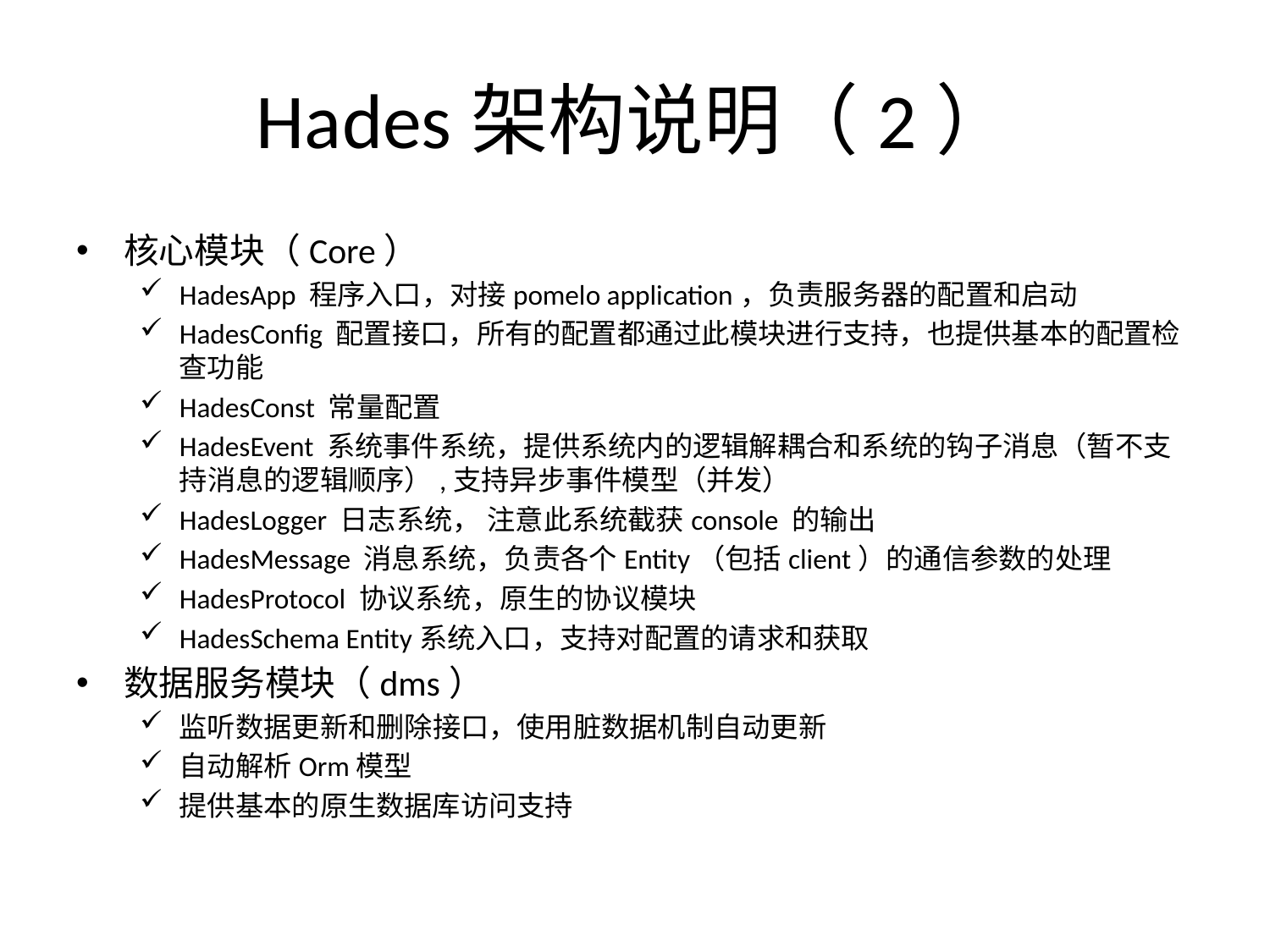

# Hades架构说明（2）
核心模块（Core）
HadesApp 程序入口，对接pomelo application，负责服务器的配置和启动
HadesConfig 配置接口，所有的配置都通过此模块进行支持，也提供基本的配置检查功能
HadesConst 常量配置
HadesEvent 系统事件系统，提供系统内的逻辑解耦合和系统的钩子消息（暂不支持消息的逻辑顺序）,支持异步事件模型（并发）
HadesLogger 日志系统， 注意此系统截获console 的输出
HadesMessage 消息系统，负责各个Entity（包括client）的通信参数的处理
HadesProtocol 协议系统，原生的协议模块
HadesSchema Entity系统入口，支持对配置的请求和获取
数据服务模块（dms）
监听数据更新和删除接口，使用脏数据机制自动更新
自动解析Orm模型
提供基本的原生数据库访问支持